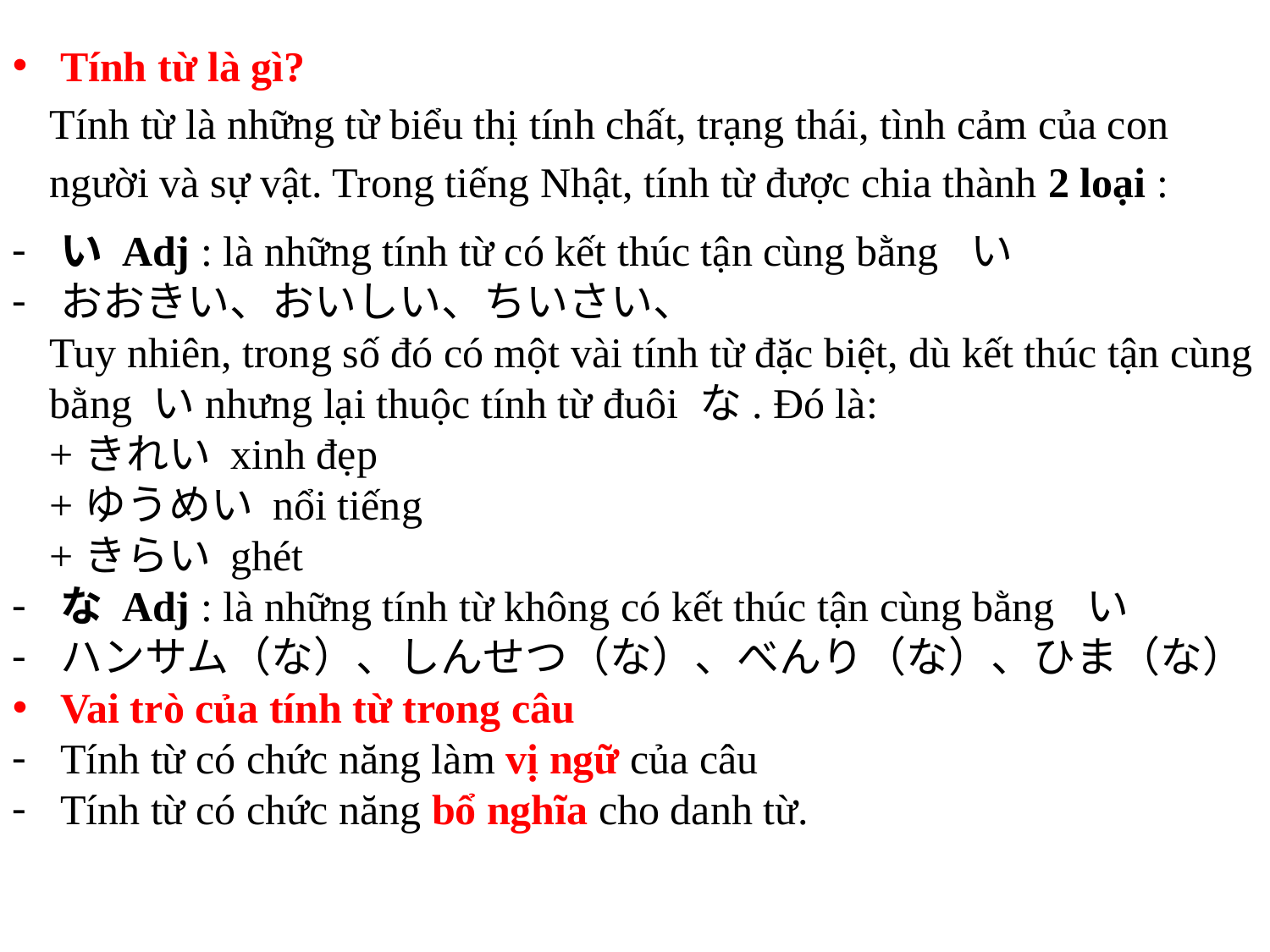

Tính từ là gì?
Tính từ là những từ biểu thị tính chất, trạng thái, tình cảm của con người và sự vật. Trong tiếng Nhật, tính từ được chia thành 2 loại :
い Adj : là những tính từ có kết thúc tận cùng bằng  い
おおきい、おいしい、ちいさい、
Tuy nhiên, trong số đó có một vài tính từ đặc biệt, dù kết thúc tận cùng bằng いnhưng lại thuộc tính từ đuôi な. Đó là:
+きれい xinh đẹp
+ゆうめい nổi tiếng
+きらい ghét
な Adj : là những tính từ không có kết thúc tận cùng bằng  い
ハンサム（な）、しんせつ（な）、べんり（な）、ひま（な）
Vai trò của tính từ trong câu
Tính từ có chức năng làm vị ngữ của câu
Tính từ có chức năng bổ nghĩa cho danh từ.